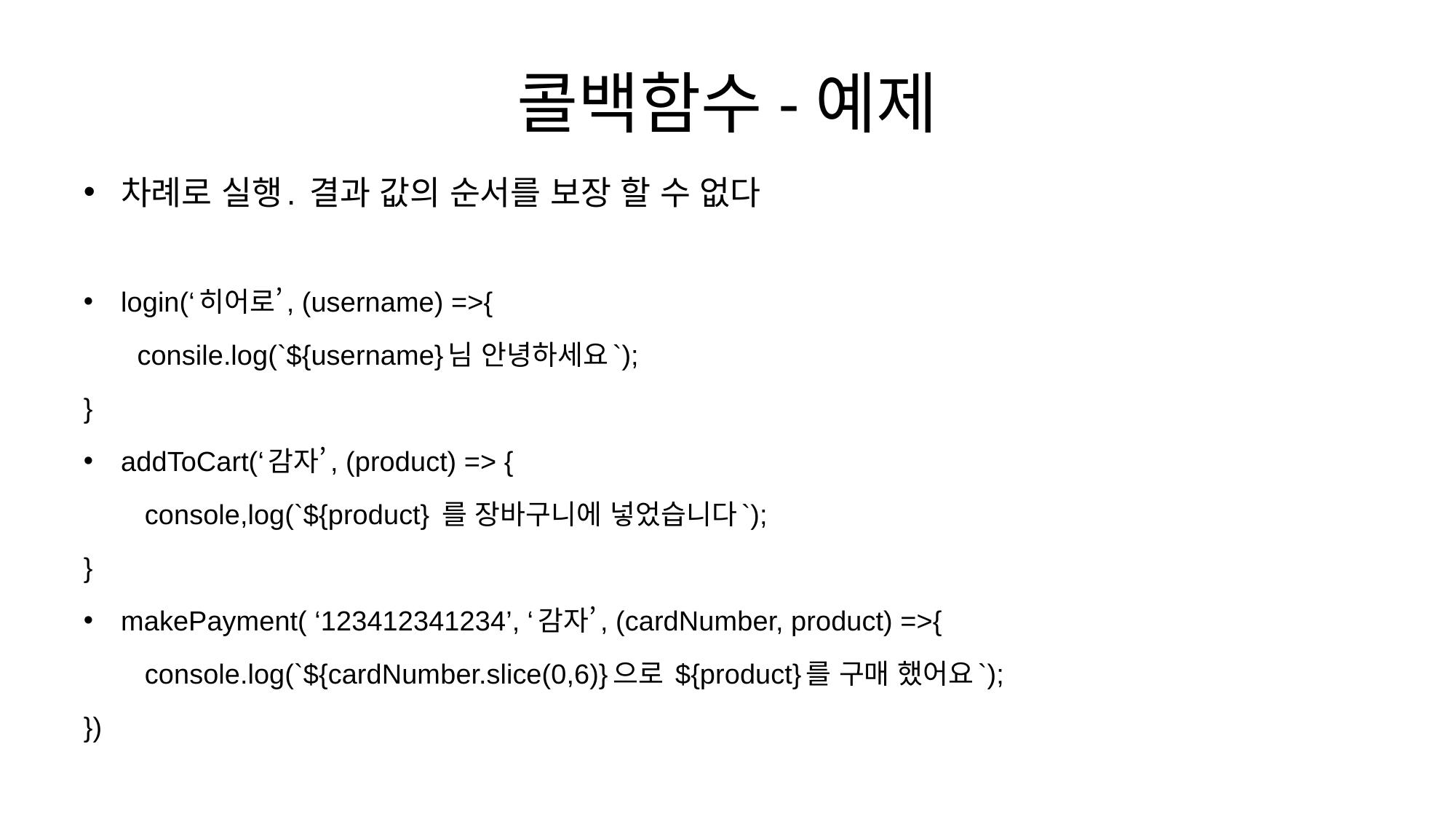

# 콜백함수-예제
차례로 실행. 결과 값의 순서를 보장 할 수 없다

login(‘히어로’, (username) =>{
       consile.log(`${username}님 안녕하세요`);
}
addToCart(‘감자’, (product) => {
        console,log(`${product} 를 장바구니에 넣었습니다`);
}
makePayment( ‘123412341234’, ‘감자’, (cardNumber, product) =>{
        console.log(`${cardNumber.slice(0,6)}으로 ${product}를 구매 했어요`);
})